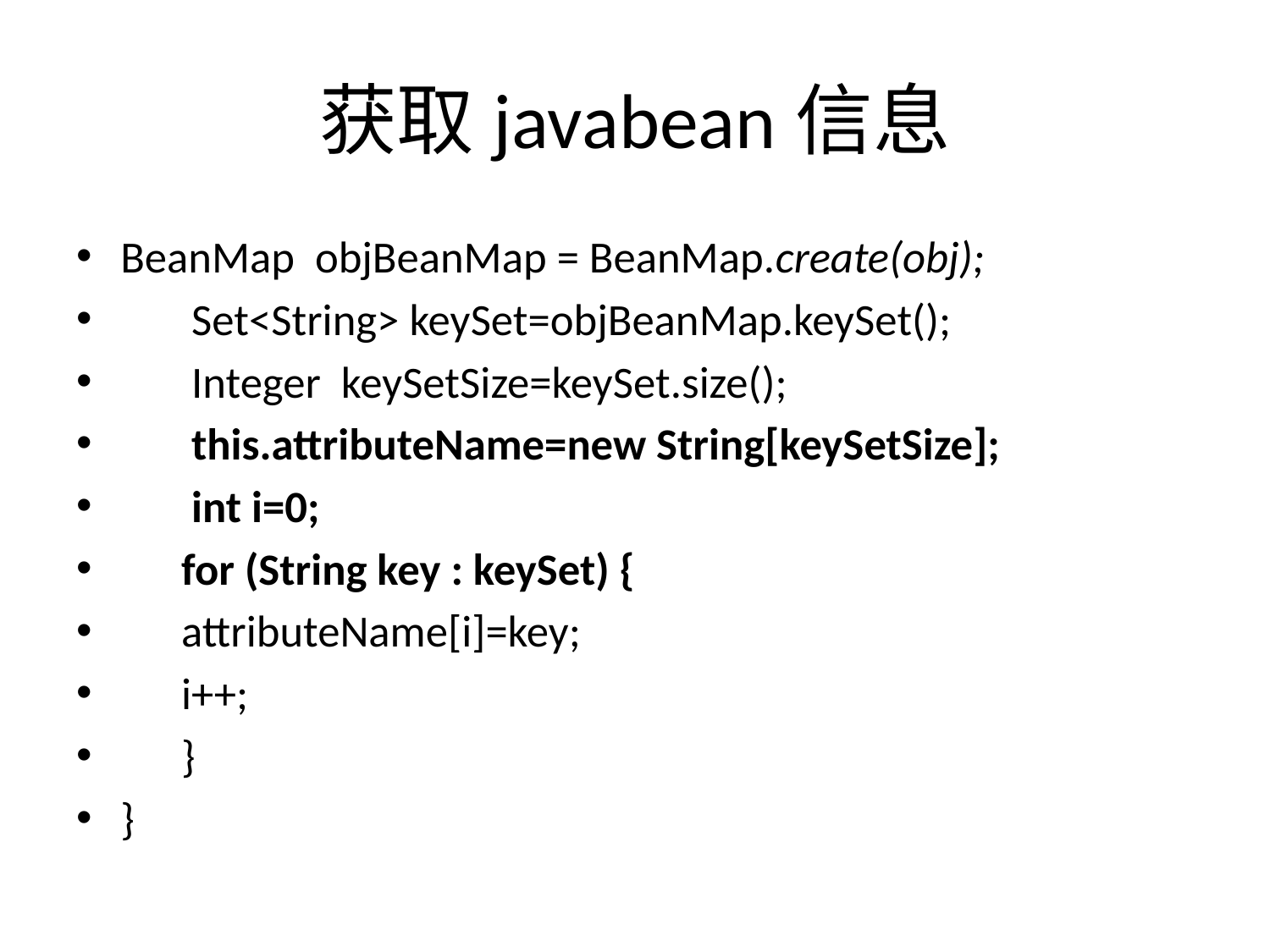

# 获取javabean信息
BeanMap  objBeanMap = BeanMap.create(obj);
       Set<String> keySet=objBeanMap.keySet();
       Integer  keySetSize=keySet.size();
       this.attributeName=new String[keySetSize];
       int i=0;
      for (String key : keySet) {
      attributeName[i]=key;
      i++;
      }
}